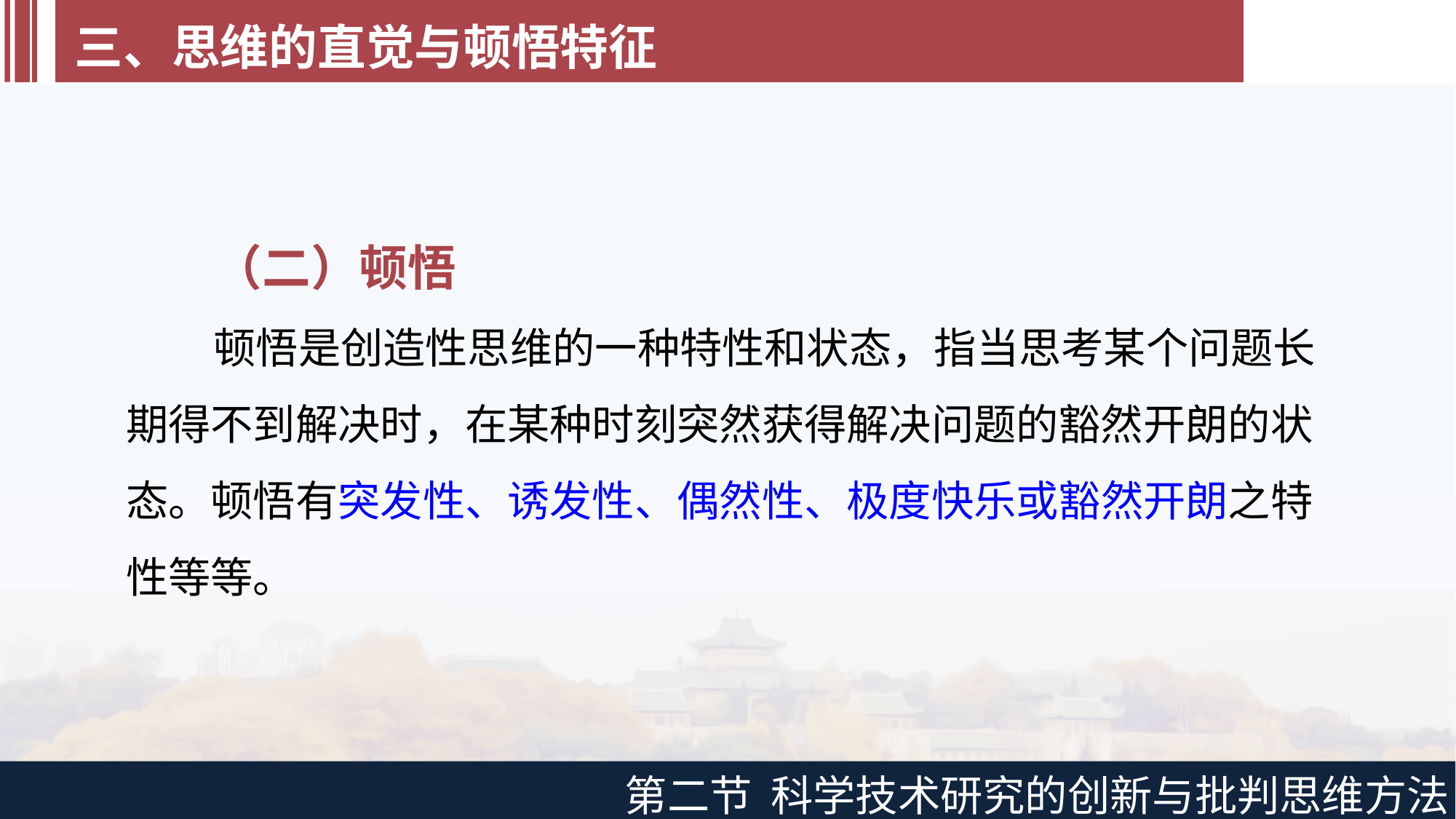

三、思维的直觉与顿悟特征
（二）顿悟
顿悟是创造性思维的一种特性和状态，指当思考某个问题长期得不到解决时，在某种时刻突然获得解决问题的豁然开朗的状态。顿悟有突发性、诱发性、偶然性、极度快乐或豁然开朗之特性等等。

第二节  科学技术研究的创新与批判思维方法